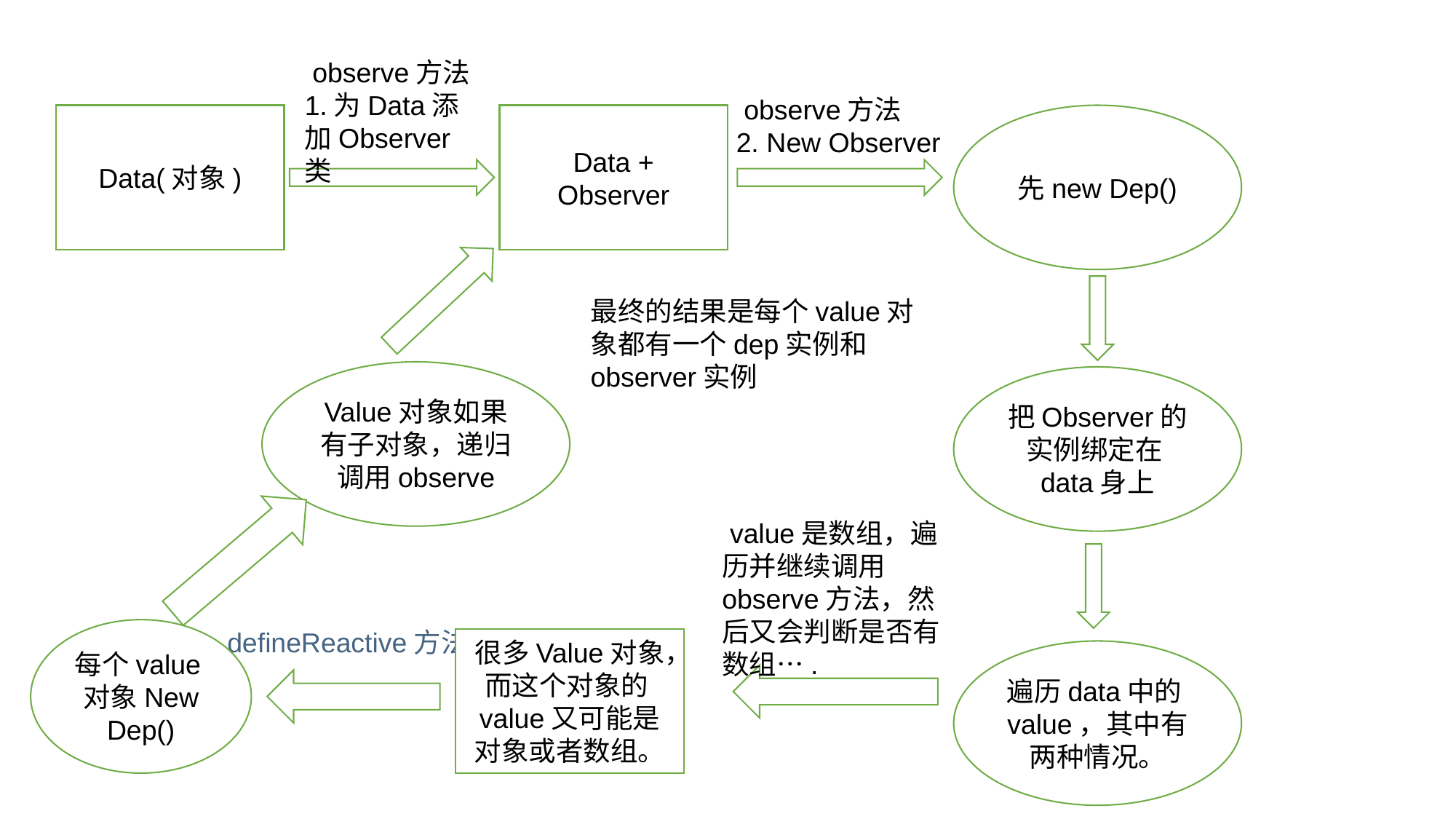

observe方法
1.为Data添加Observer类
 observe方法
2. New Observer
Data(对象)
Data +
Observer
先new Dep()

最终的结果是每个value对象都有一个dep实例和observer实例
Value对象如果有子对象，递归调用observe
把Observer的实例绑定在data身上

 value是数组，遍历并继续调用observe方法，然后又会判断是否有数组….

每个value对象New Dep()
defineReactive方法
很多Value对象，而这个对象的value又可能是对象或者数组。
遍历data中的value，其中有两种情况。